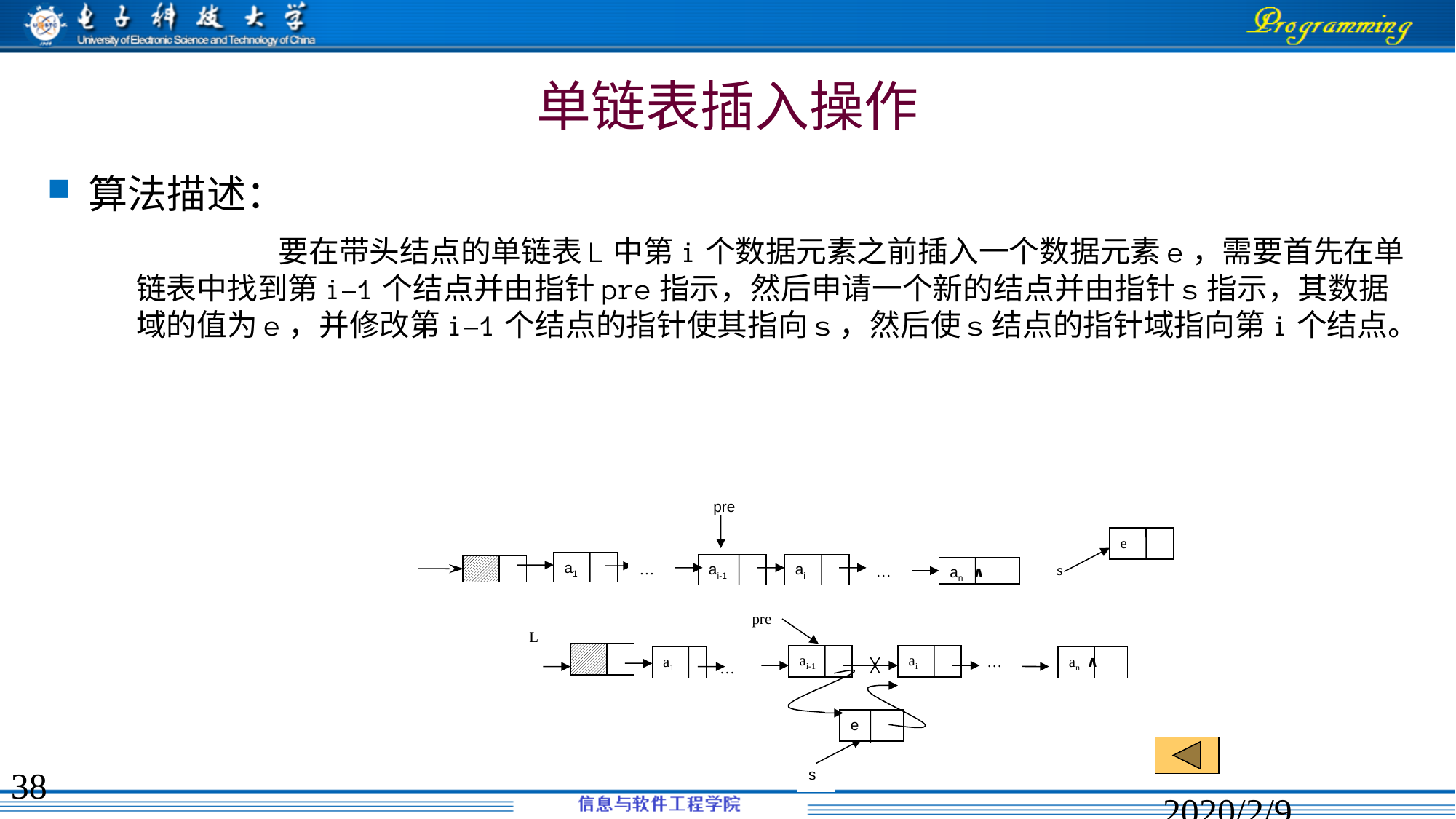

# 单链表插入操作
算法描述：
		   要在带头结点的单链表L中第i个数据元素之前插入一个数据元素e，需要首先在单链表中找到第i-1个结点并由指针pre指示，然后申请一个新的结点并由指针s指示，其数据域的值为e，并修改第i-1个结点的指针使其指向s，然后使s结点的指针域指向第i个结点。
pre

ai-1

ai

a1

…

…
an    ∧

e

s
pre

L

ai-1

ai

a1

…
an   ∧

…

e

38
s
2020/2/9